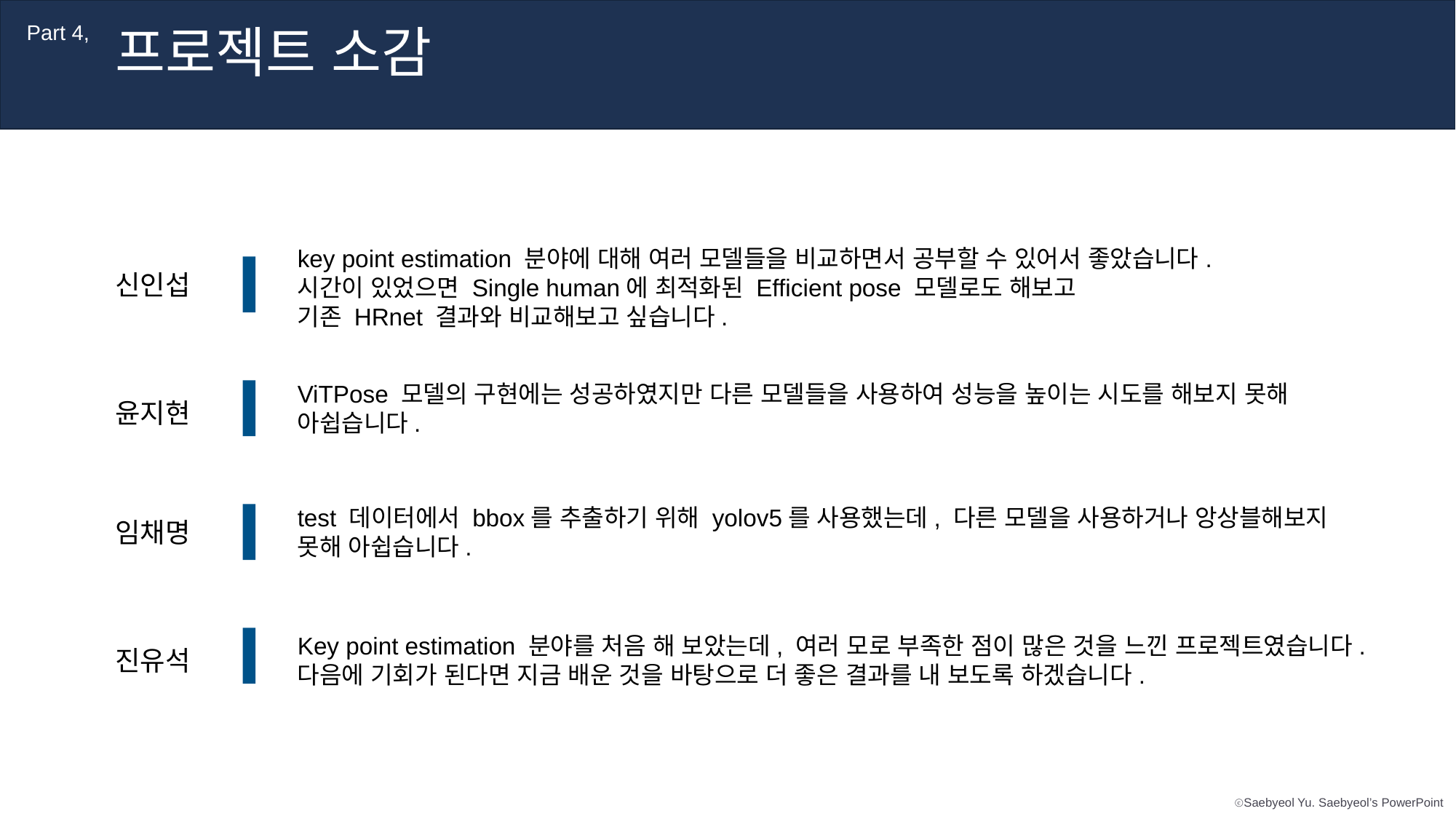

프로젝트 소감
Part 4,
key point estimation 분야에 대해 여러 모델들을 비교하면서 공부할 수 있어서 좋았습니다.
시간이 있었으면 Single human에 최적화된 Efficient pose 모델로도 해보고
기존 HRnet 결과와 비교해보고 싶습니다.

신인섭
ViTPose 모델의 구현에는 성공하였지만 다른 모델들을 사용하여 성능을 높이는 시도를 해보지 못해 아쉽습니다.

윤지현
test 데이터에서 bbox를 추출하기 위해 yolov5를 사용했는데, 다른 모델을 사용하거나 앙상블해보지 못해 아쉽습니다.

임채명
Key point estimation 분야를 처음 해 보았는데, 여러 모로 부족한 점이 많은 것을 느낀 프로젝트였습니다. 다음에 기회가 된다면 지금 배운 것을 바탕으로 더 좋은 결과를 내 보도록 하겠습니다.

진유석